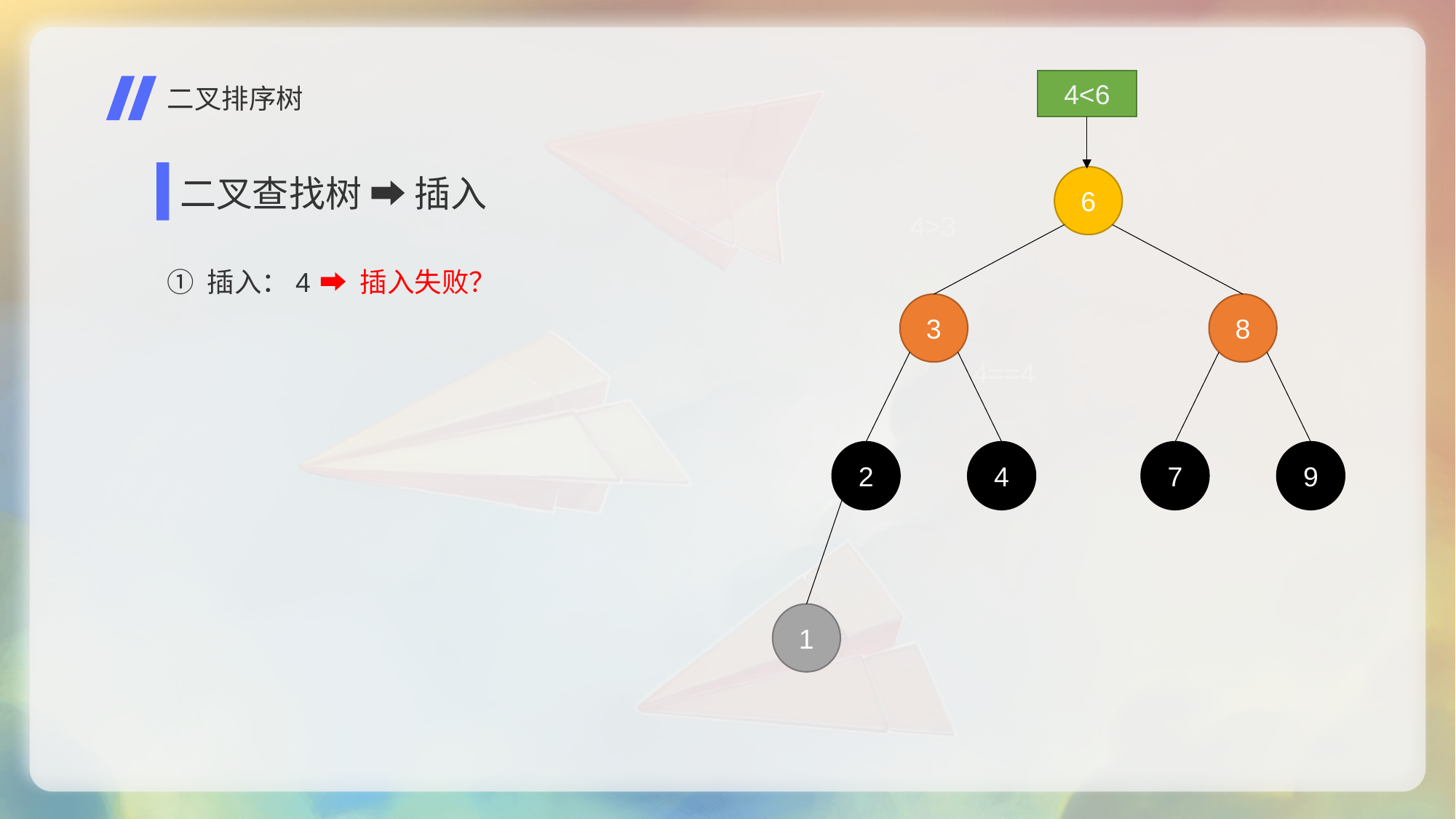

4<6

二叉排序树

二叉查找树 ➡ 插入
6
3
8
2
9
4
7
1
4>3
① 插入：4
➡ 插入失败？
4==4